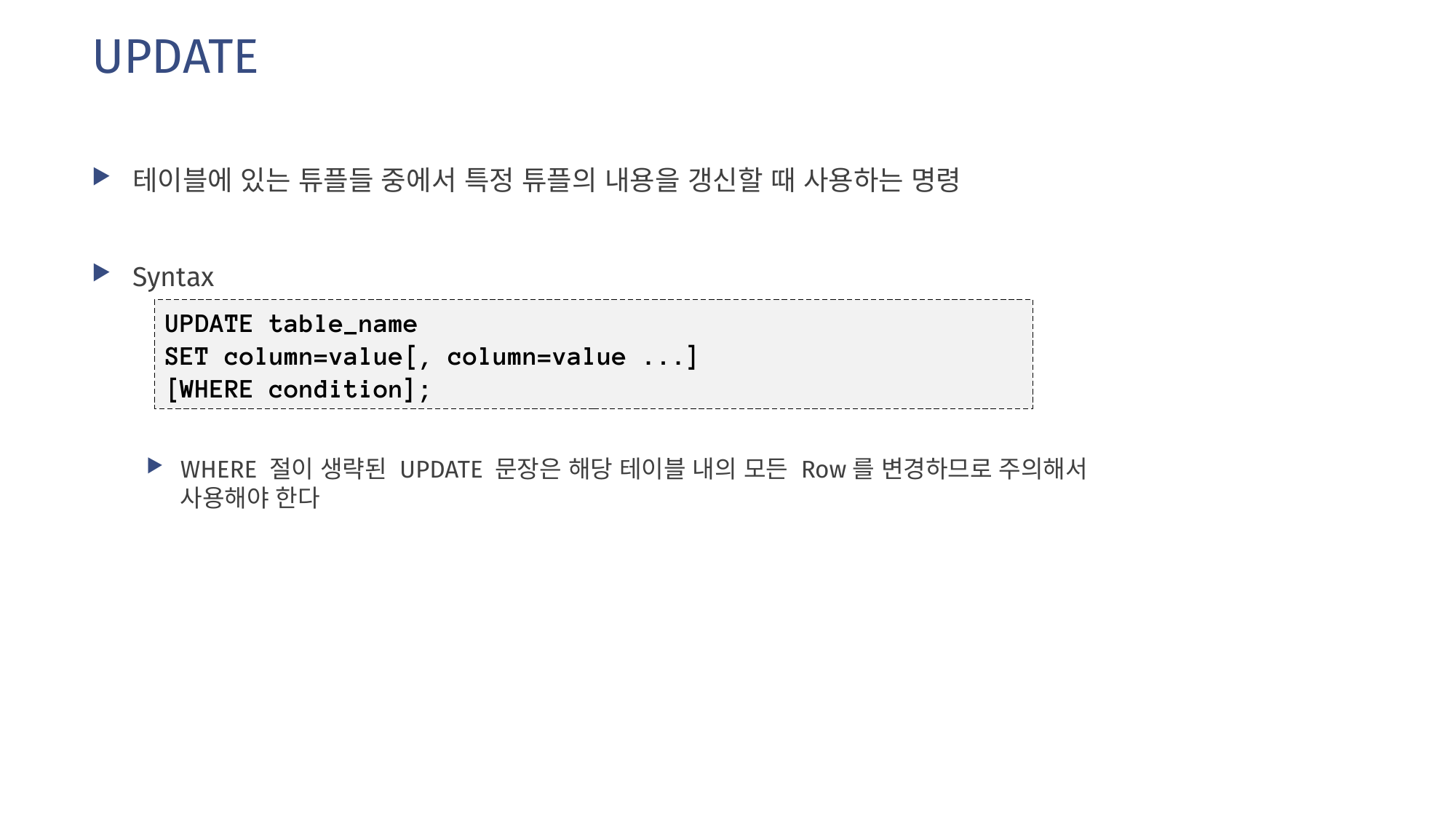

# UPDATE
테이블에 있는 튜플들 중에서 특정 튜플의 내용을 갱신할 때 사용하는 명령

Syntax

WHERE 절이 생략된 UPDATE 문장은 해당 테이블 내의 모든 Row를 변경하므로 주의해서 사용해야 한다

UPDATE table_name
SET column=value[, column=value ...]
[WHERE condition];